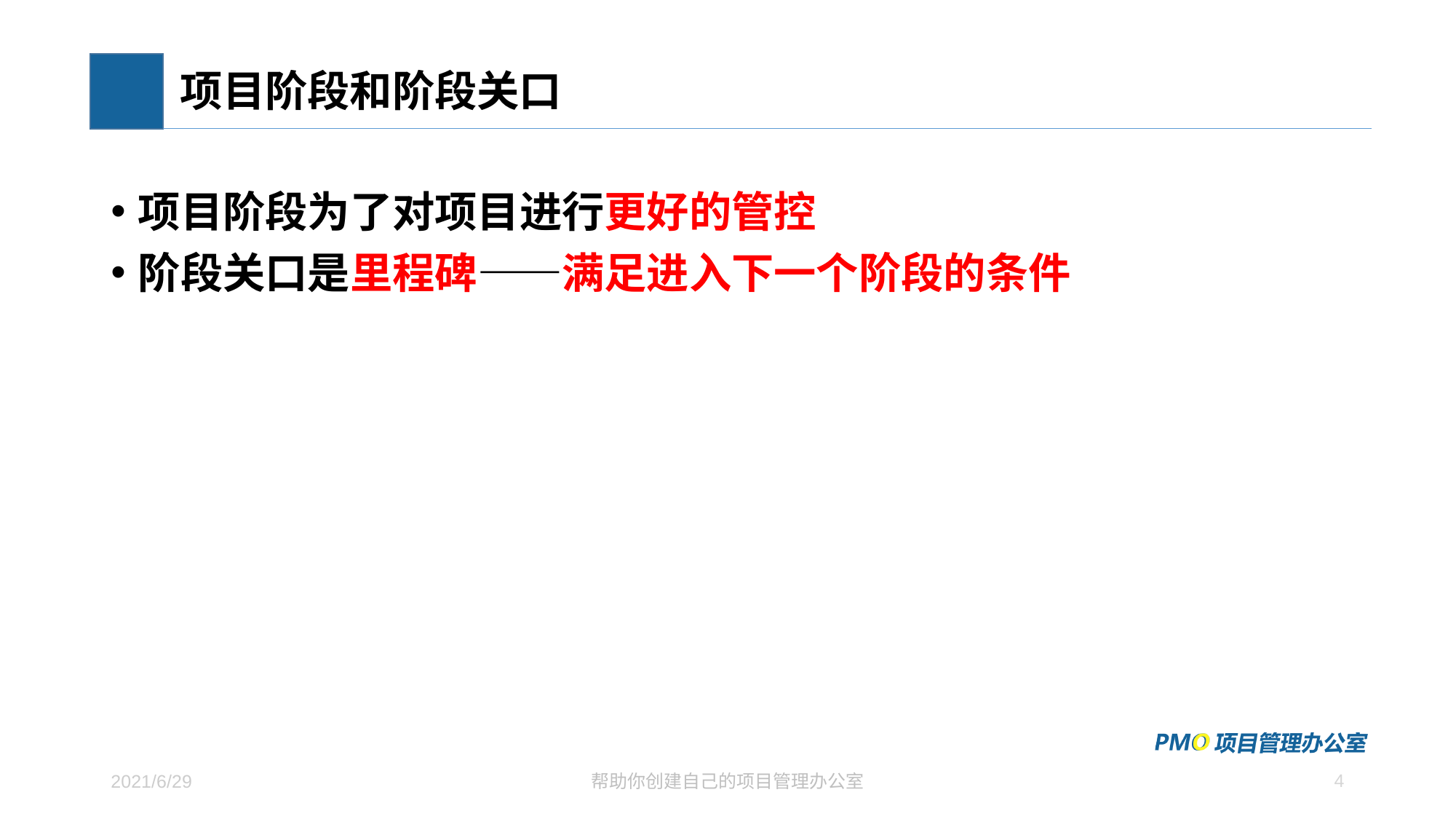

# 项目阶段和阶段关口
项目阶段为了对项目进行更好的管控
阶段关口是里程碑——满足进入下一个阶段的条件
4
2021/6/29
帮助你创建自己的项目管理办公室